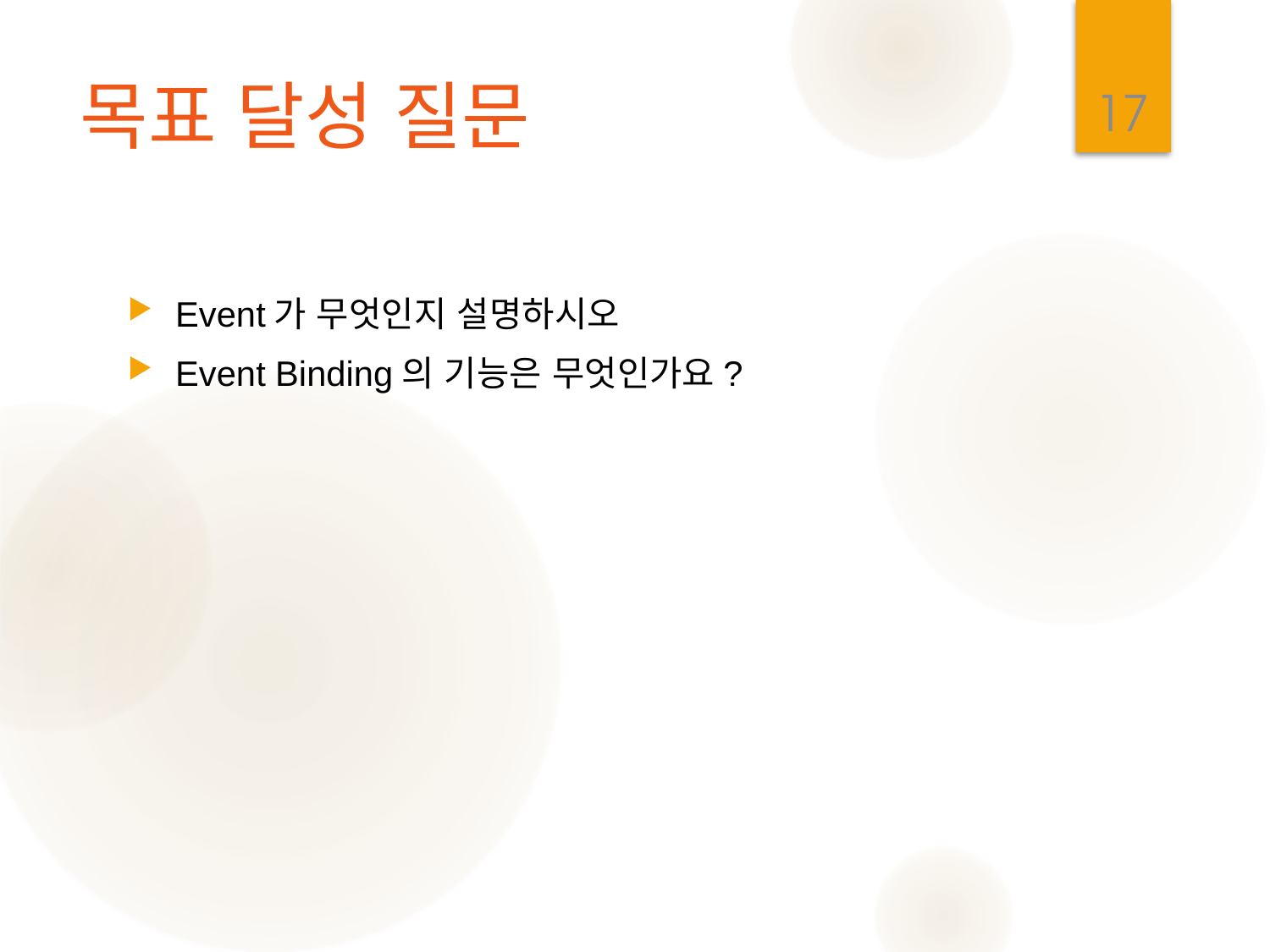

17
# 목표 달성 질문
Event가 무엇인지 설명하시오
Event Binding의 기능은 무엇인가요?